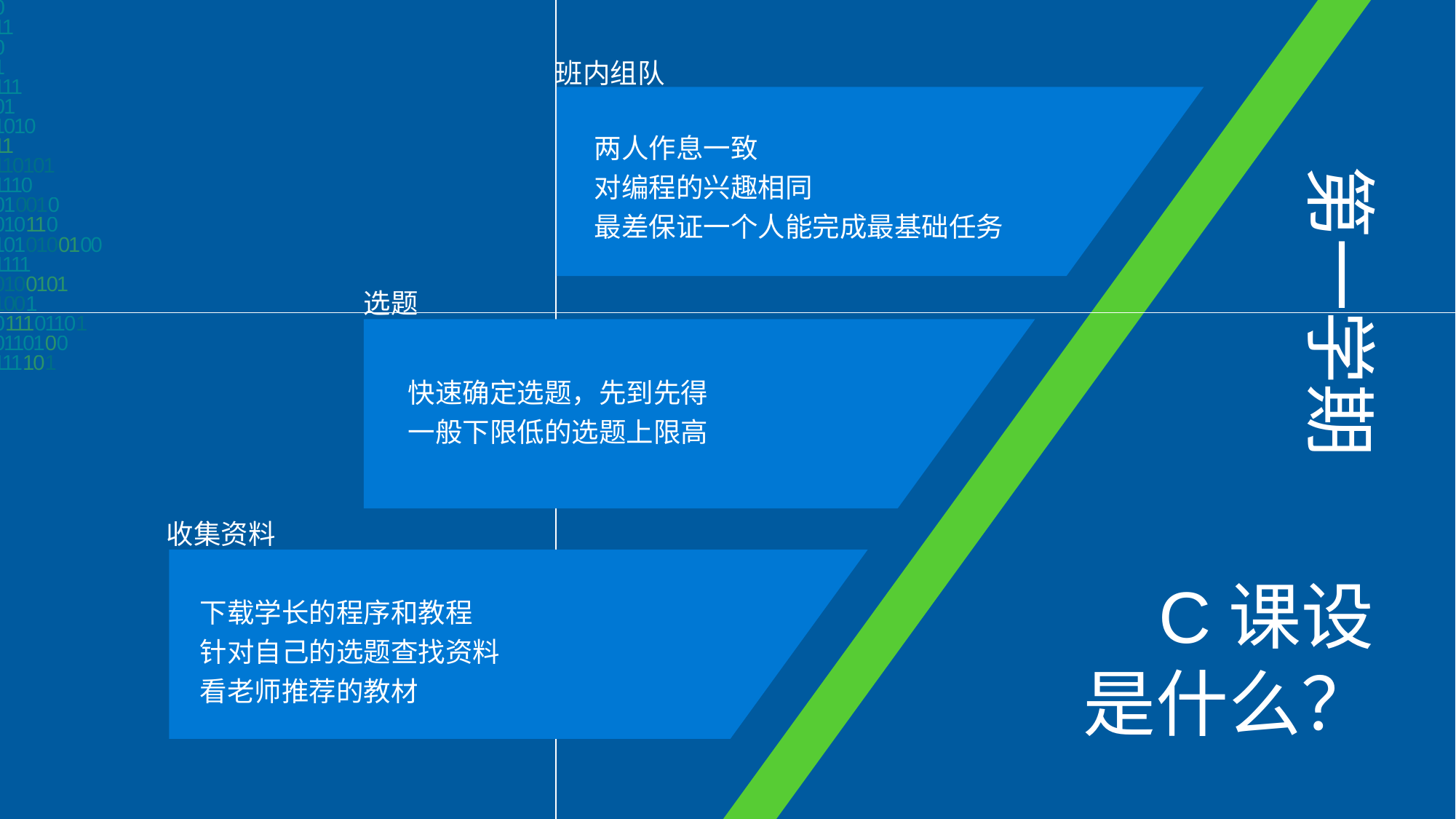

0
11
0
1
111
01
1010
11
110101
1110
010010
010110
1010100100
1111
0100101
1001
011101101
0110100
111101
班内组队

两人作息一致
对编程的兴趣相同
最差保证一个人能完成最基础任务
第一学期
选题

快速确定选题，先到先得
一般下限低的选题上限高
收集资料

C课设
是什么？
下载学长的程序和教程
针对自己的选题查找资料
看老师推荐的教材